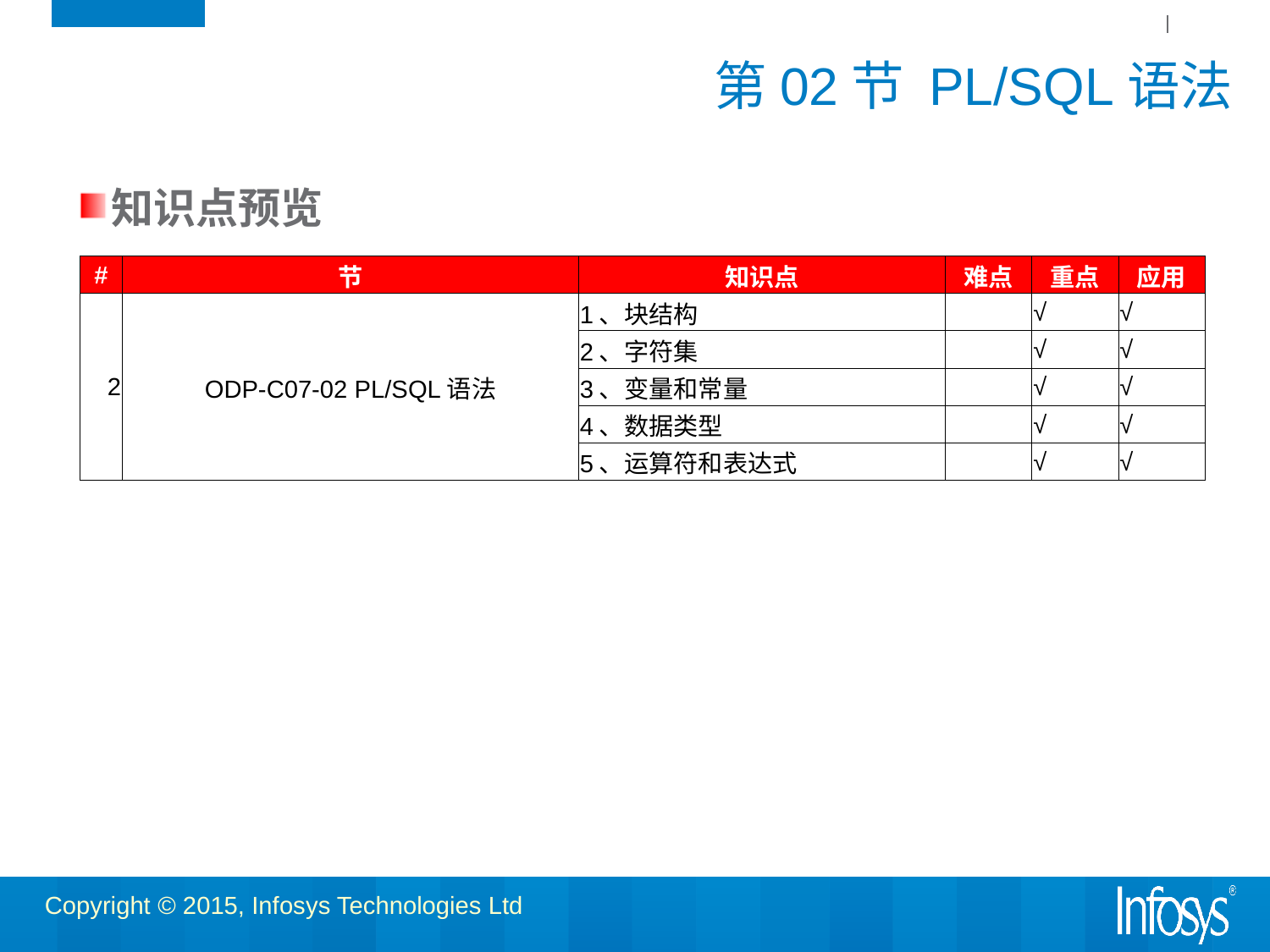

# 第02节 PL/SQL语法
知识点预览
| # | 节 | 知识点 | 难点 | 重点 | 应用 |
| --- | --- | --- | --- | --- | --- |
| 2 | ODP-C07-02 PL/SQL语法 | 1、块结构 |  | √ | √ |
|  |  | 2、字符集 |  | √ | √ |
|  |  | 3、变量和常量 |  | √ | √ |
|  |  | 4、数据类型 |  | √ | √ |
|  |  | 5、运算符和表达式 |  | √ | √ |